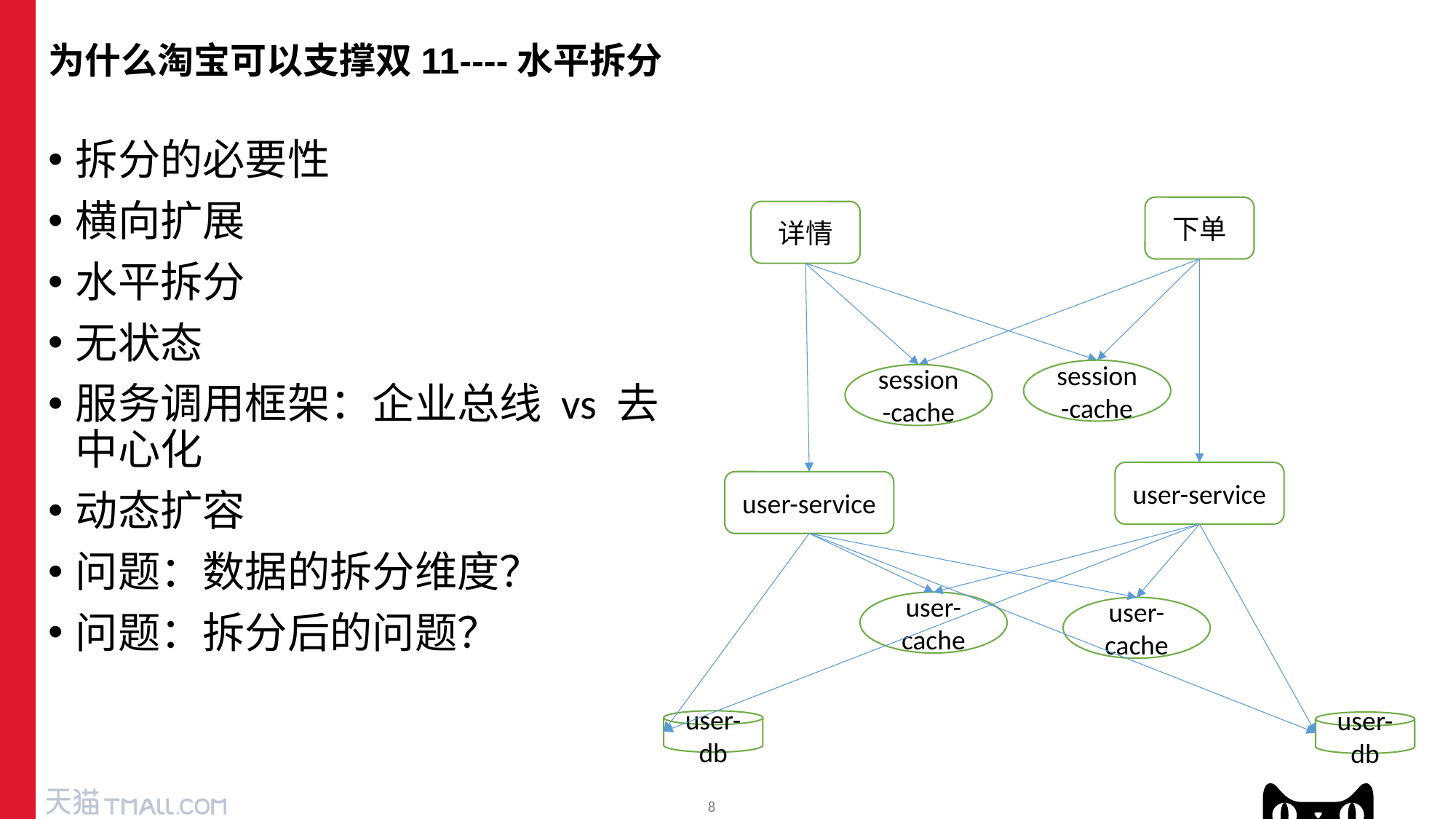

# 为什么淘宝可以支撑双11----水平拆分

拆分的必要性
横向扩展
水平拆分
无状态
服务调用框架：企业总线 vs 去中心化
动态扩容
问题：数据的拆分维度？
问题：拆分后的问题？
下单
详情
session-cache
session-cache
user-service
user-service
user-cache
user-cache
user-db
user-db